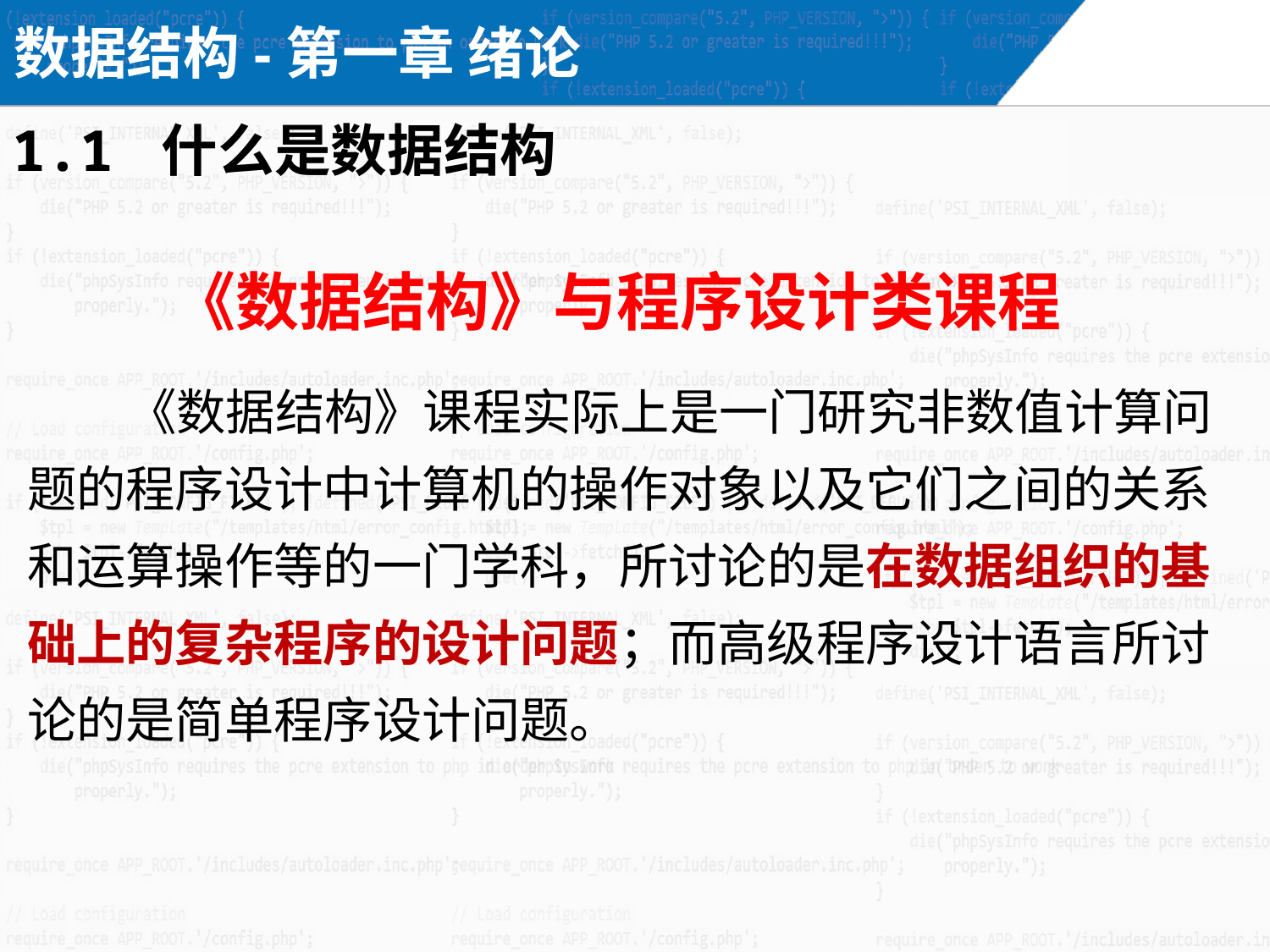

数据结构-第一章 绪论
1.1 什么是数据结构
         《数据结构》与程序设计类课程
        《数据结构》课程实际上是一门研究非数值计算问题的程序设计中计算机的操作对象以及它们之间的关系和运算操作等的一门学科，所讨论的是在数据组织的基础上的复杂程序的设计问题；而高级程序设计语言所讨论的是简单程序设计问题。